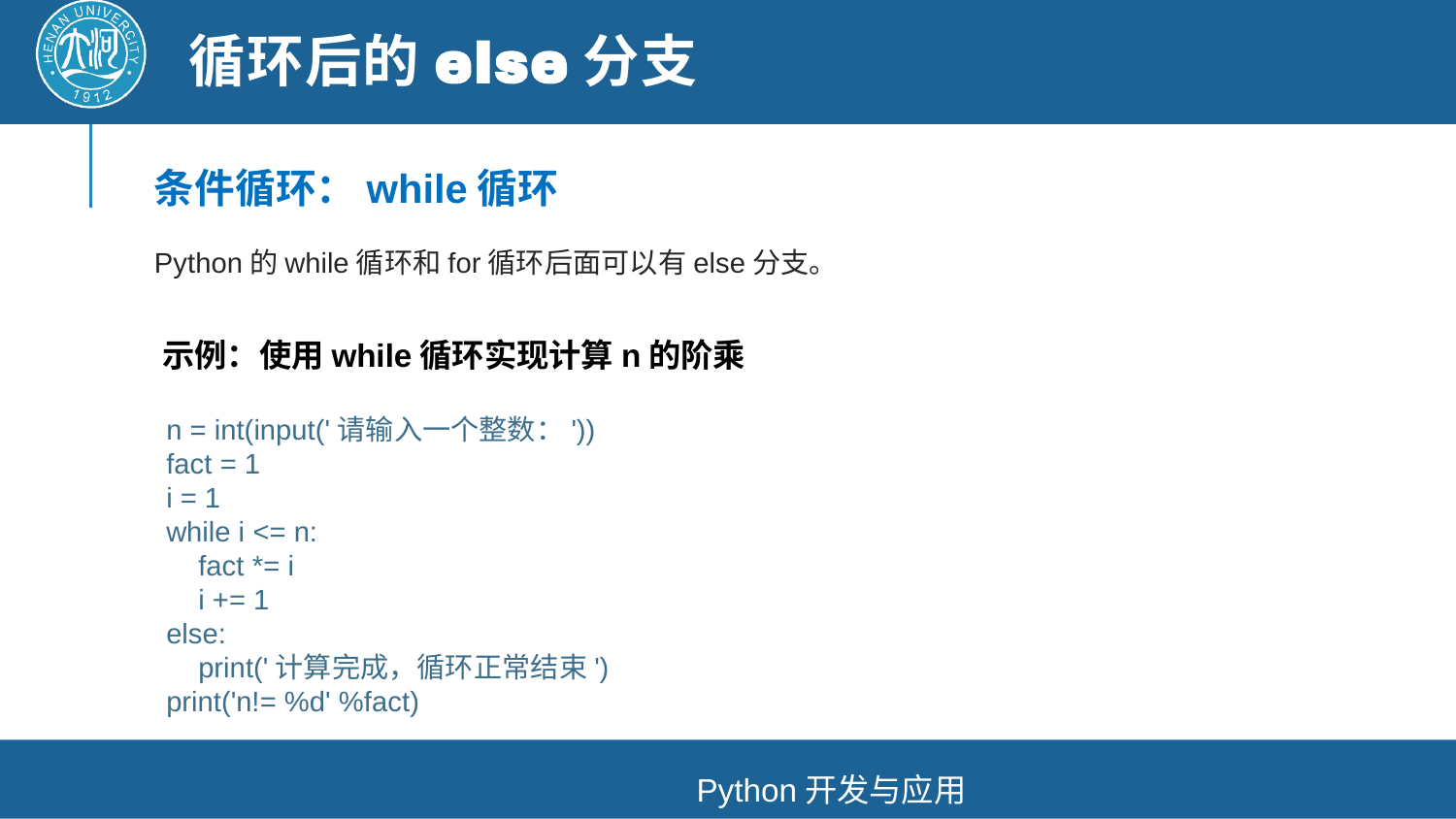

# 循环后的else分支
条件循环：while循环
Python的while循环和for循环后面可以有else分支。
示例：使用while循环实现计算n的阶乘
n = int(input('请输入一个整数：'))
fact = 1
i = 1
while i <= n:
    fact *= i
    i += 1
else:
    print('计算完成，循环正常结束')
print('n!= %d' %fact)

Python开发与应用
90